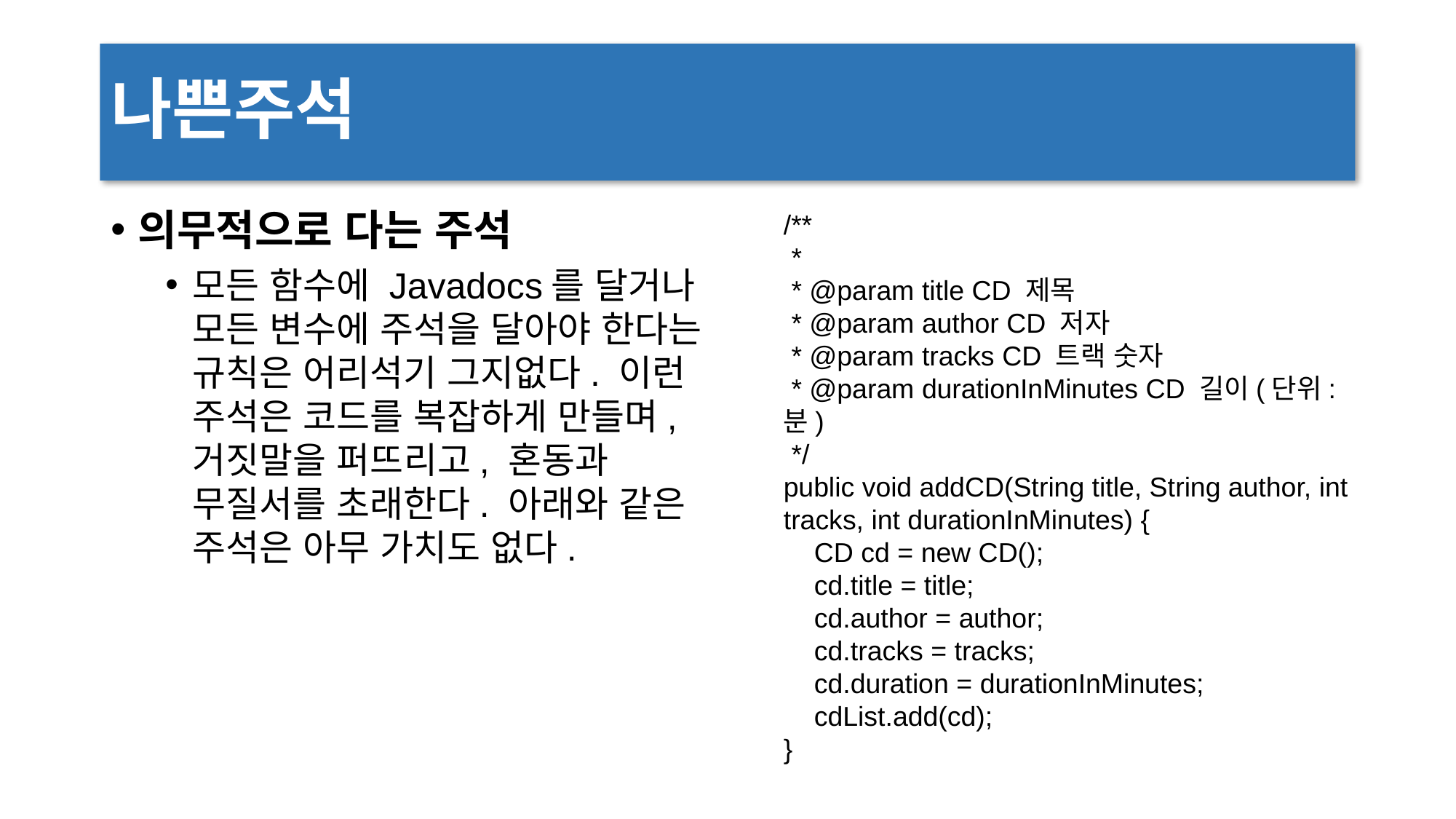

# 나쁜주석
의무적으로 다는 주석
모든 함수에 Javadocs를 달거나 모든 변수에 주석을 달아야 한다는 규칙은 어리석기 그지없다. 이런 주석은 코드를 복잡하게 만들며, 거짓말을 퍼뜨리고, 혼동과 무질서를 초래한다. 아래와 같은 주석은 아무 가치도 없다.
/**
 *
 * @param title CD 제목
 * @param author CD 저자
 * @param tracks CD 트랙 숫자
 * @param durationInMinutes CD 길이(단위: 분)
 */
public void addCD(String title, String author, int tracks, int durationInMinutes) {
    CD cd = new CD();
    cd.title = title;
    cd.author = author;
    cd.tracks = tracks;
    cd.duration = durationInMinutes;
    cdList.add(cd);
}